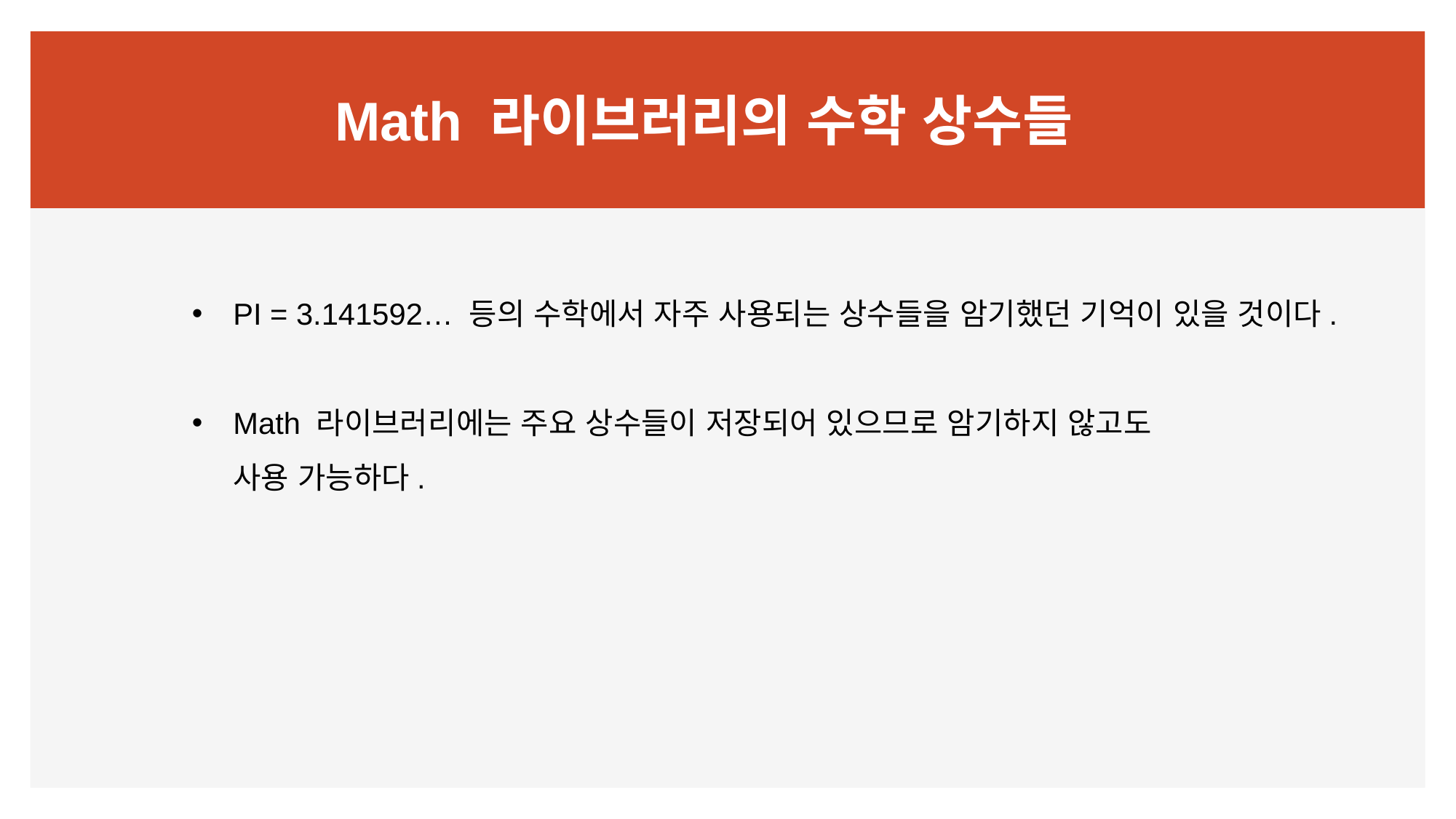

# Math 라이브러리의 수학 상수들
PI = 3.141592… 등의 수학에서 자주 사용되는 상수들을 암기했던 기억이 있을 것이다.

Math 라이브러리에는 주요 상수들이 저장되어 있으므로 암기하지 않고도
사용 가능하다.